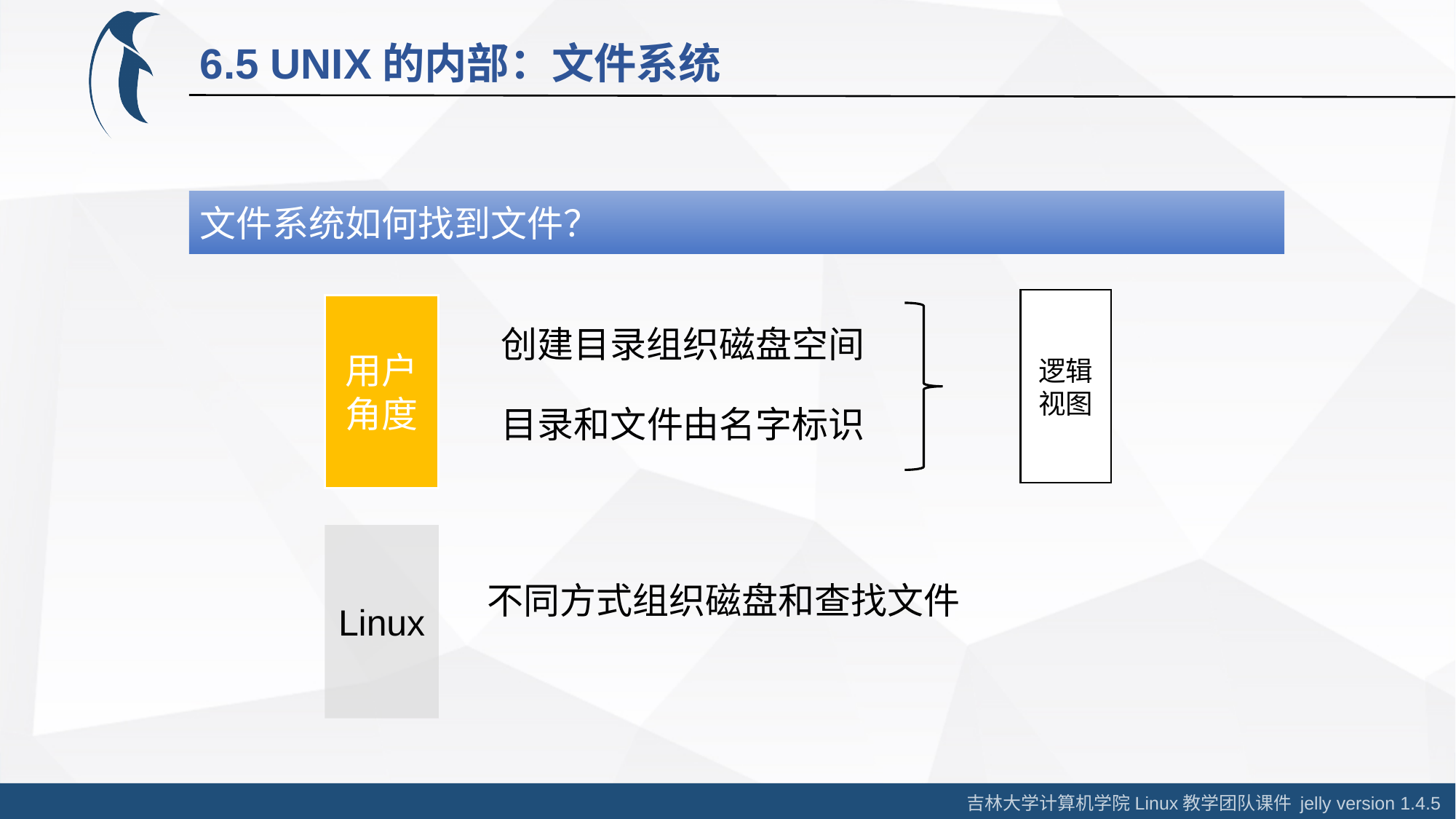

6.5 UNIX的内部：文件系统
文件系统如何找到文件？
逻辑视图
用户角度

创建目录组织磁盘空间
目录和文件由名字标识
Linux
不同方式组织磁盘和查找文件